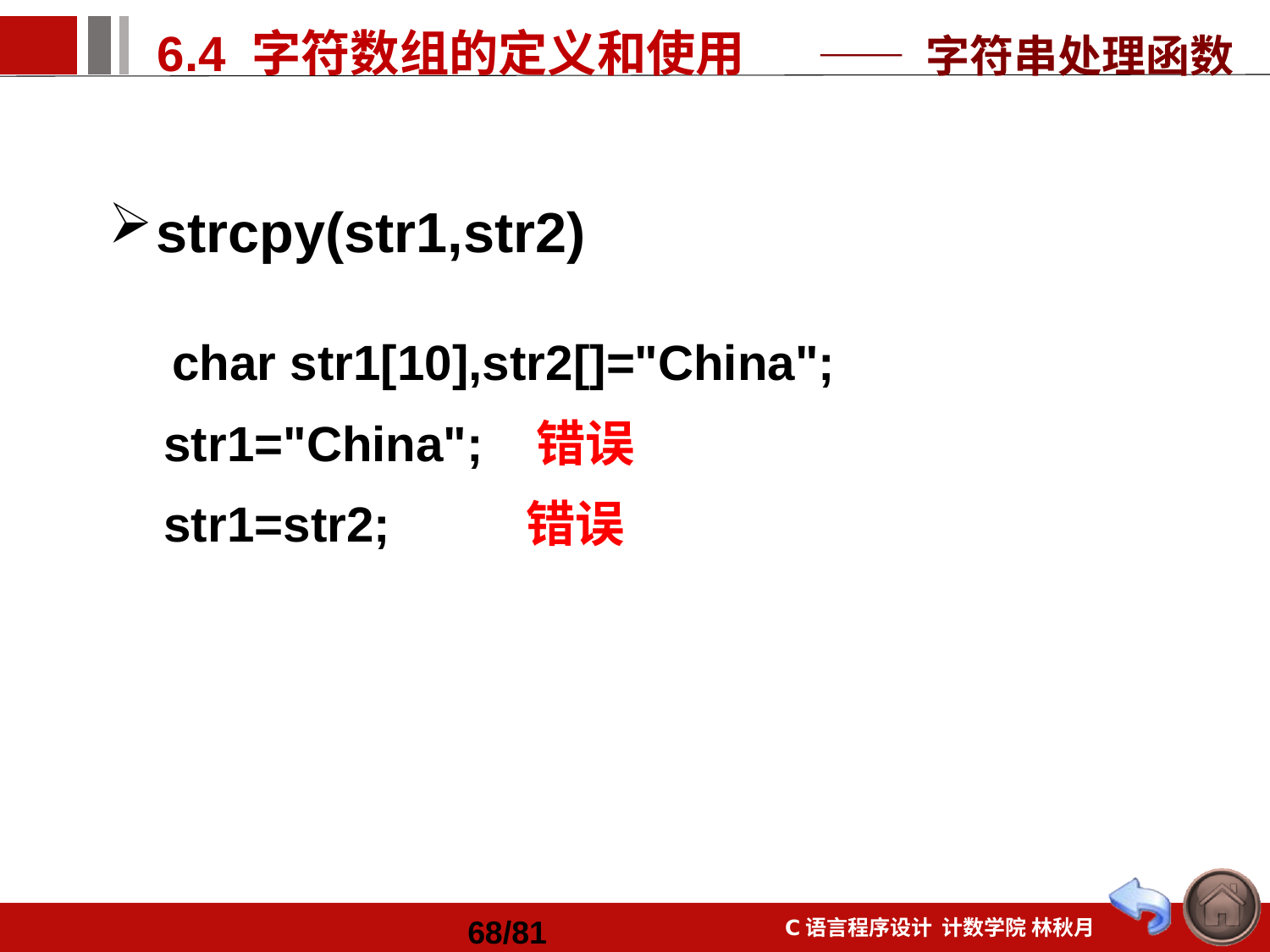

—— 字符串处理函数
strcpy(str1,str2)

char str1[10],str2[]="China";
    str1="China";   错误
    str1=str2;         错误